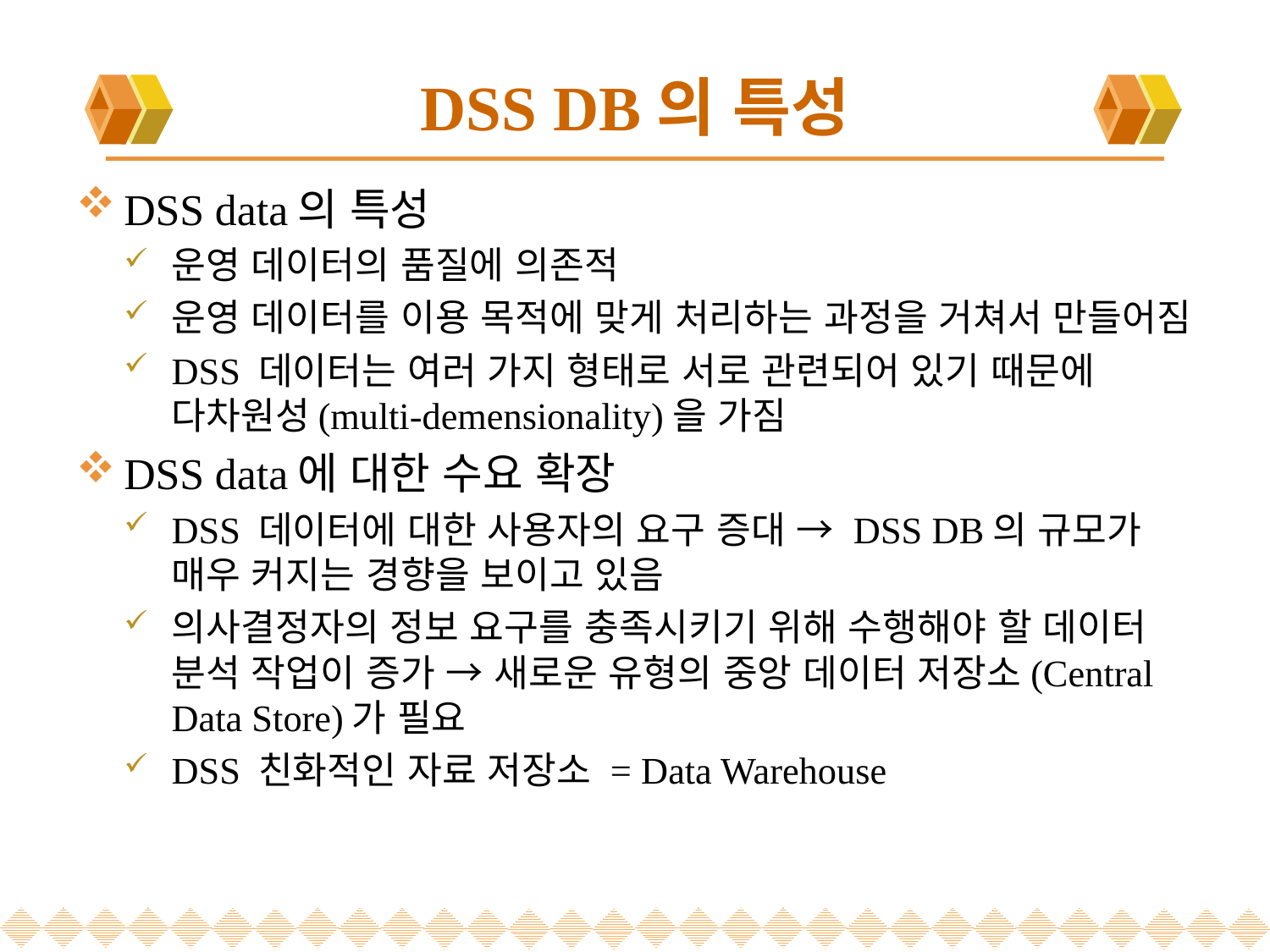

# DSS DB의 특성
DSS data의 특성
운영 데이터의 품질에 의존적
운영 데이터를 이용 목적에 맞게 처리하는 과정을 거쳐서 만들어짐
DSS 데이터는 여러 가지 형태로 서로 관련되어 있기 때문에 다차원성(multi-demensionality)을 가짐
DSS data에 대한 수요 확장
DSS 데이터에 대한 사용자의 요구 증대 → DSS DB의 규모가 매우 커지는 경향을 보이고 있음
의사결정자의 정보 요구를 충족시키기 위해 수행해야 할 데이터 분석 작업이 증가 → 새로운 유형의 중앙 데이터 저장소(Central Data Store)가 필요
DSS 친화적인 자료 저장소 = Data Warehouse